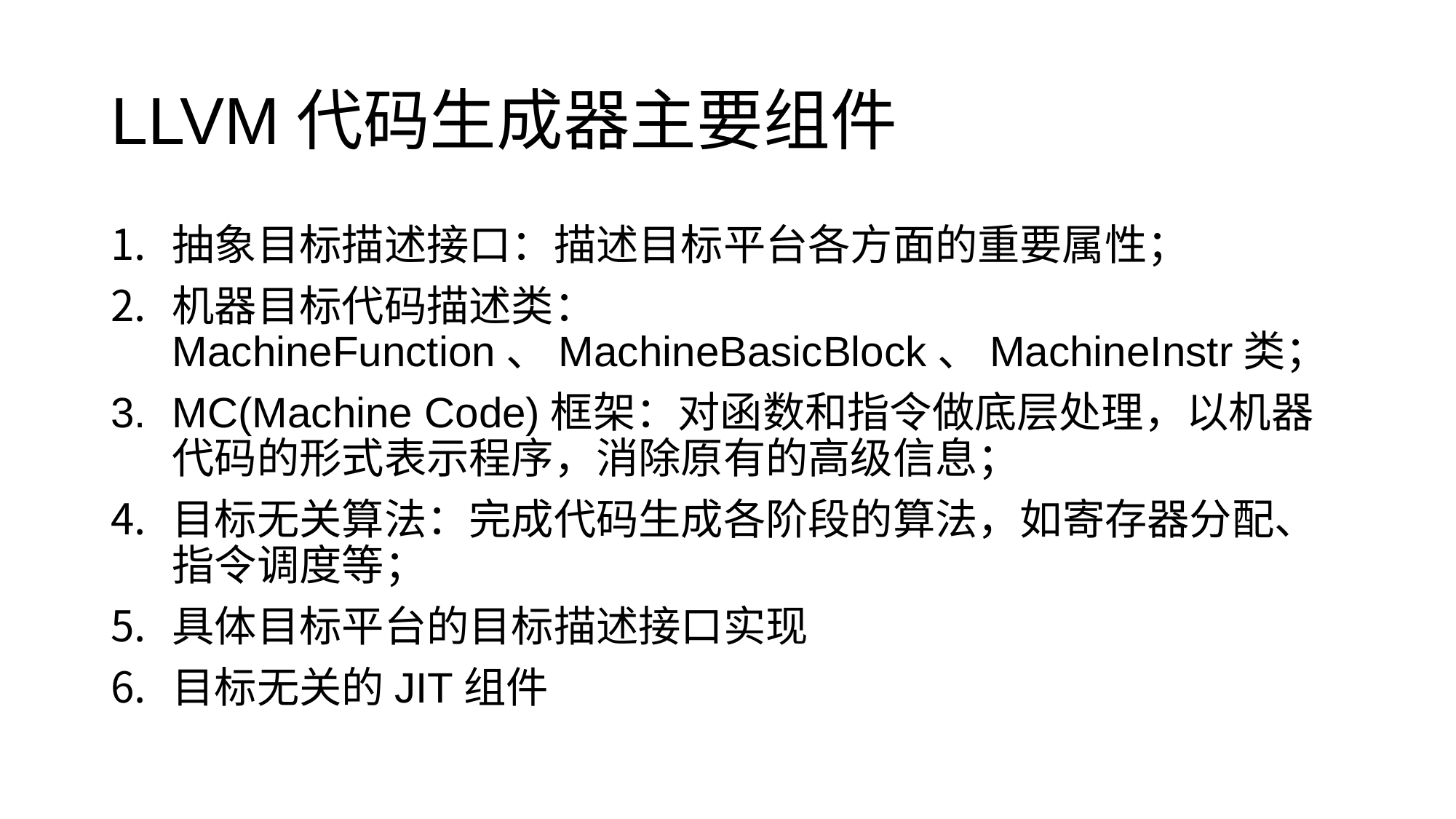

# LLVM代码生成器主要组件
抽象目标描述接口：描述目标平台各方面的重要属性；
机器目标代码描述类：MachineFunction、MachineBasicBlock、MachineInstr类；
MC(Machine Code)框架：对函数和指令做底层处理，以机器代码的形式表示程序，消除原有的高级信息；
目标无关算法：完成代码生成各阶段的算法，如寄存器分配、指令调度等；
具体目标平台的目标描述接口实现
目标无关的JIT组件